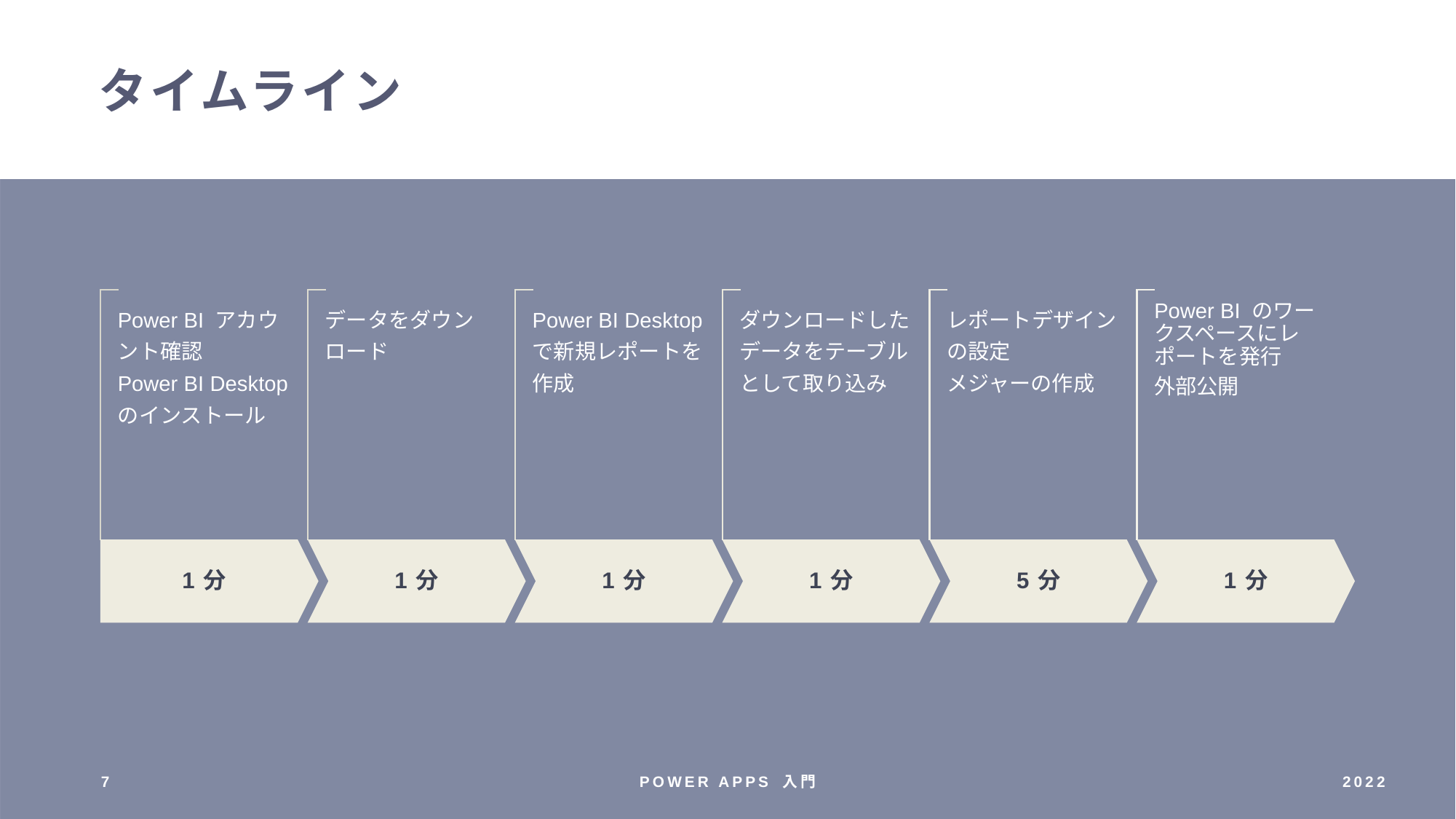

# タイムライン
1分
Power BI アカウント確認
Power BI Desktopのインストール
1分
データをダウンロード
1分
Power BI Desktopで新規レポートを作成
1分
ダウンロードしたデータをテーブルとして取り込み
5分
レポートデザインの設定
メジャーの作成
1分
Power BI のワークスペースにレポートを発行
外部公開
7
power apps 入門
2022